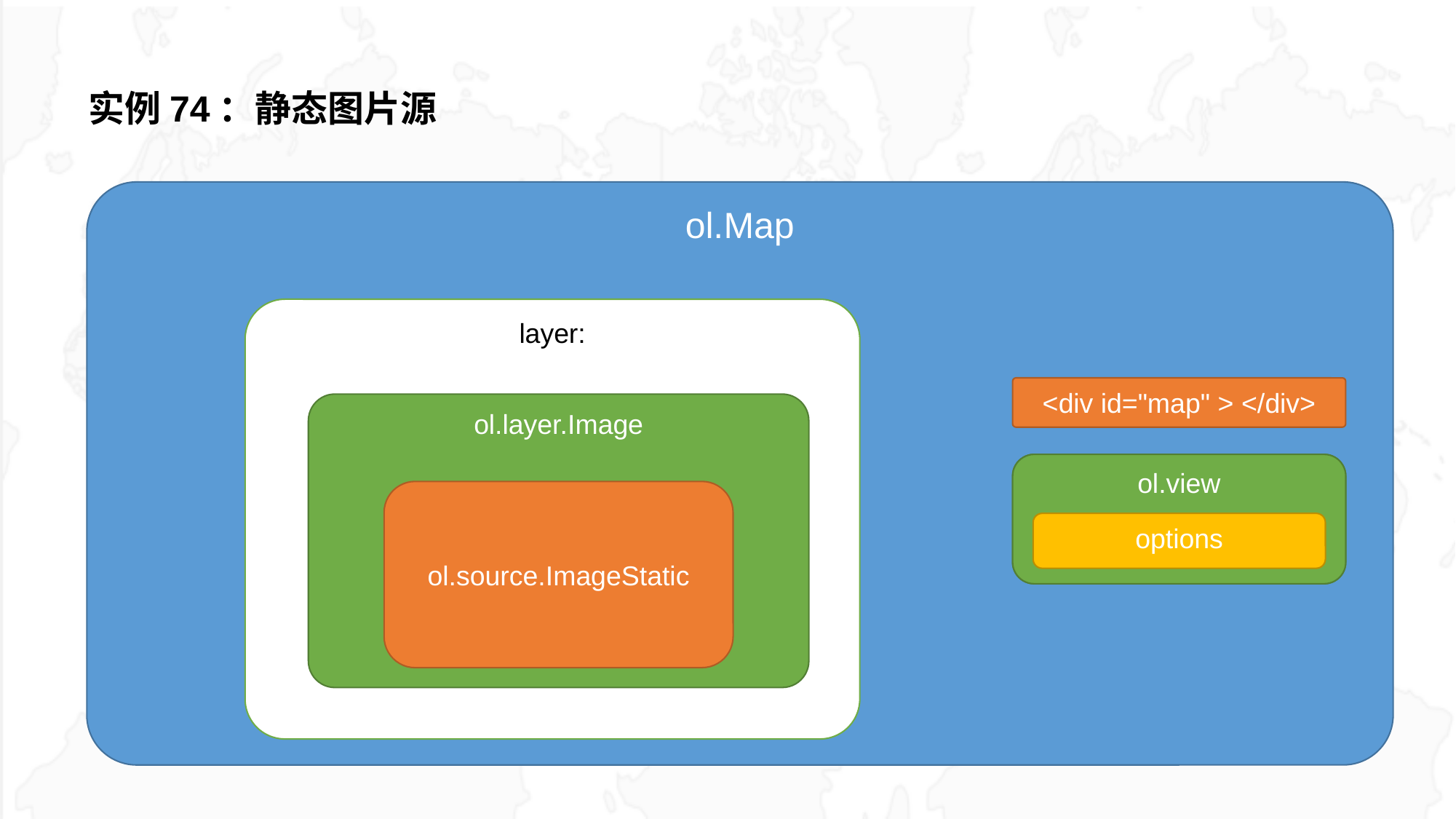

# 实例74：静态图片源
ol.Map

layer:
<div id="map" > </div>
ol.layer.Image
view:ol.view
ol.view
options
options
ol.source.ImageStatic